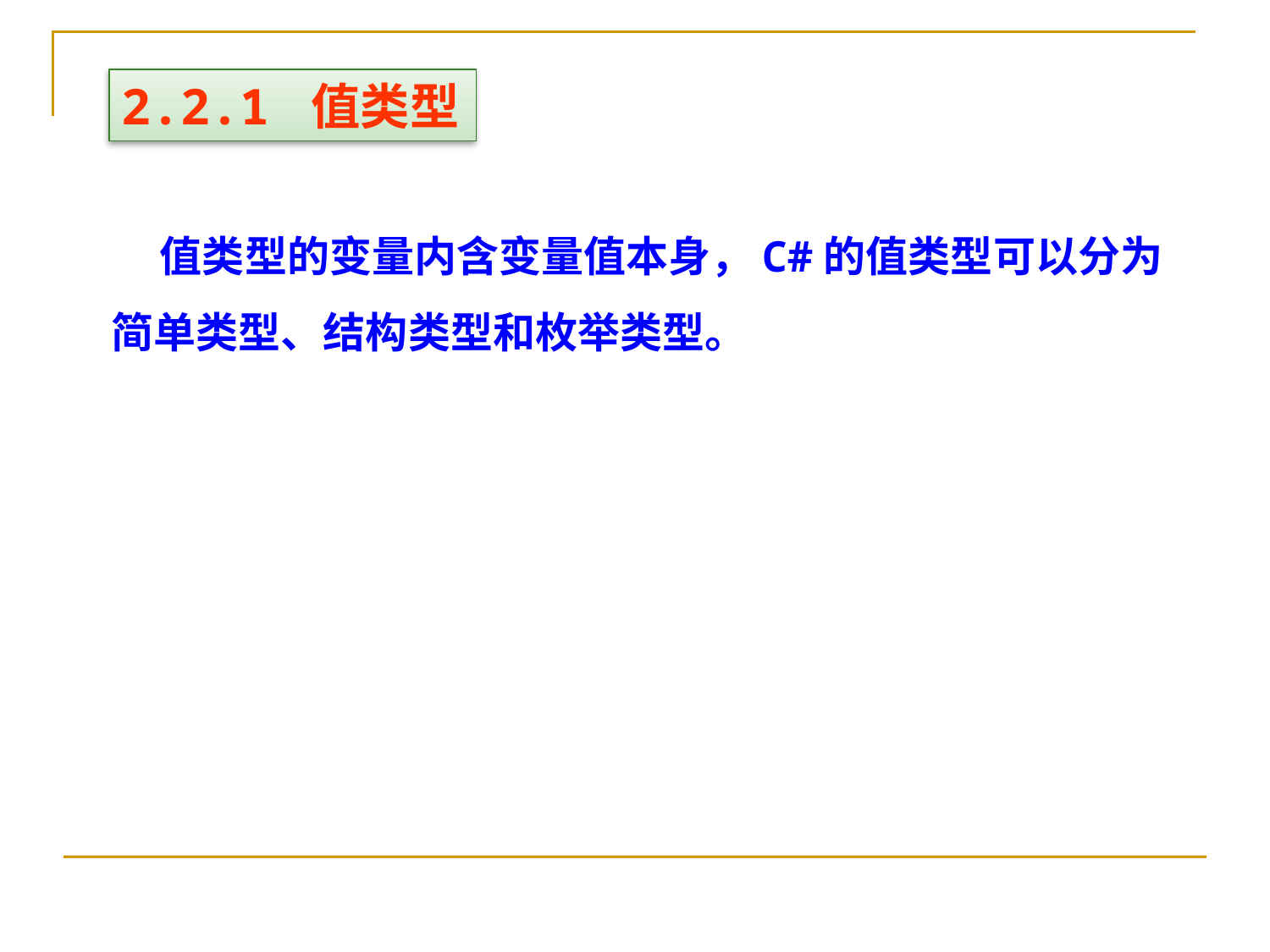

2.2.1 值类型
    值类型的变量内含变量值本身，C#的值类型可以分为简单类型、结构类型和枚举类型。